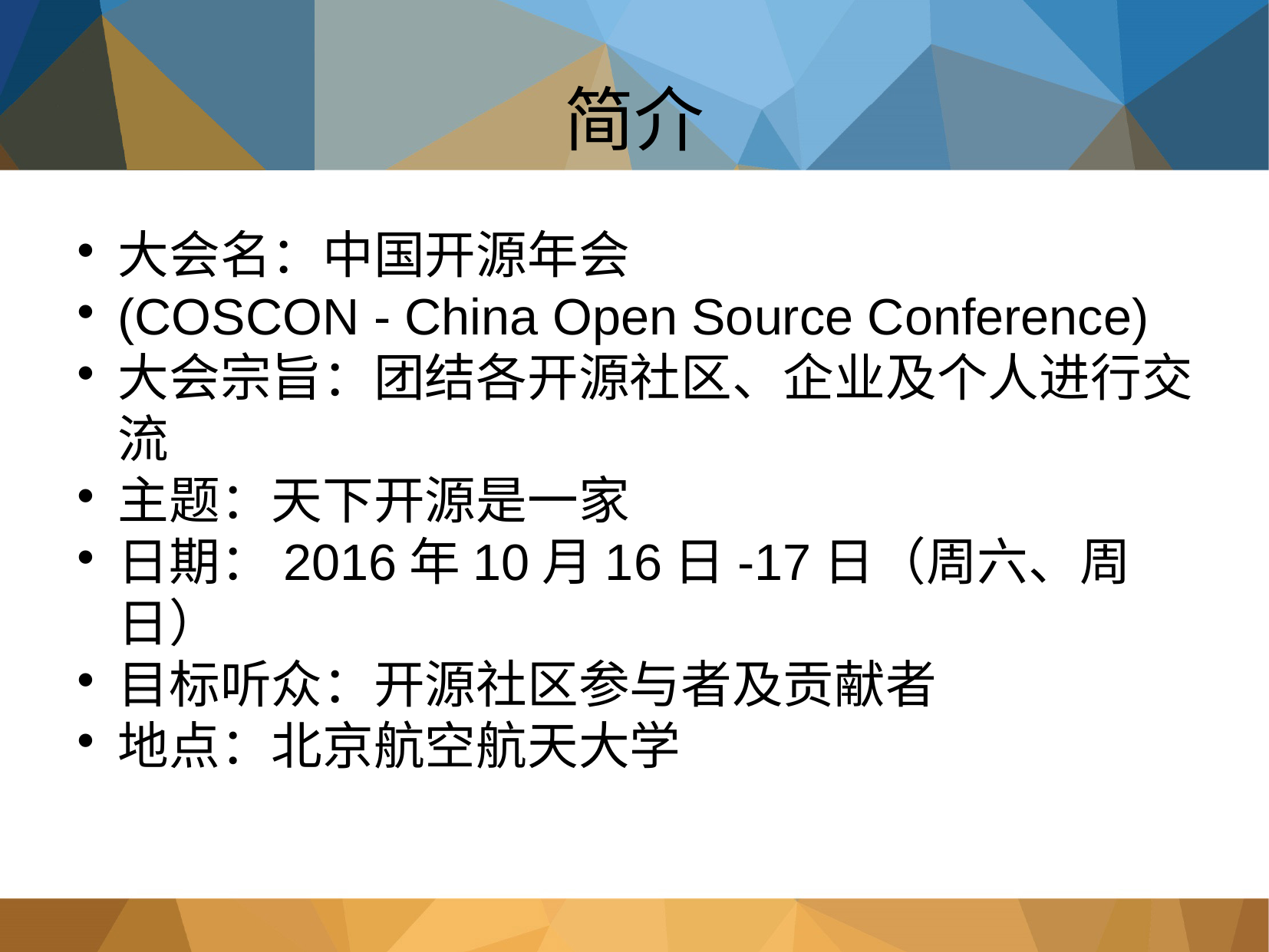

简介
大会名：中国开源年会
(COSCON - China Open Source Conference)
大会宗旨：团结各开源社区、企业及个人进行交流
主题：天下开源是一家
日期：2016年10月16日-17日（周六、周日）
目标听众：开源社区参与者及贡献者
地点：北京航空航天大学